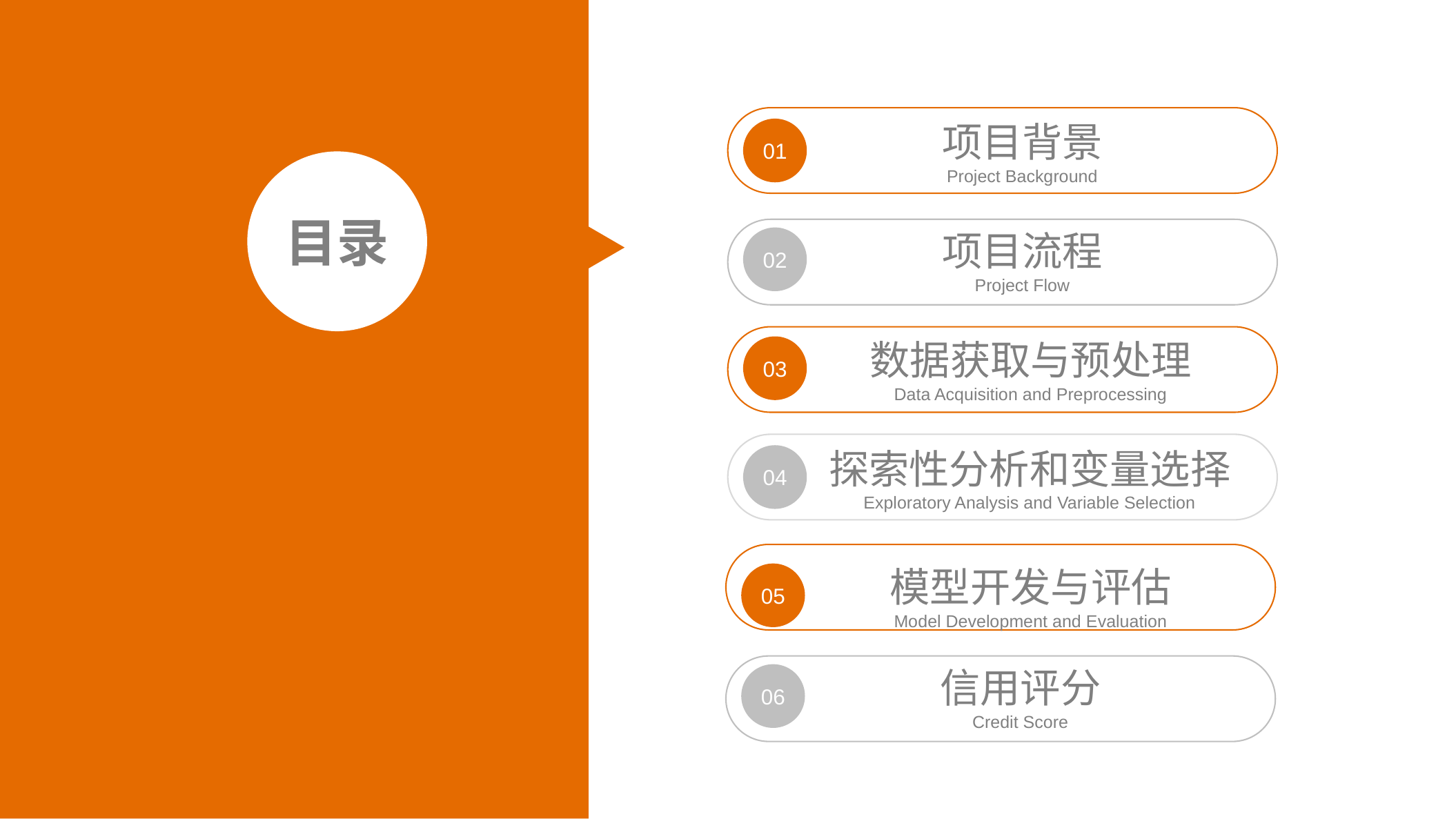

项目背景
Project Background
01
目录

项目流程
Project Flow

02

数据获取与预处理
Data Acquisition and Preprocessing
03

探索性分析和变量选择
Exploratory Analysis and Variable Selection
04

模型开发与评估
Model Development and Evaluation
05

信用评分
Credit Score
06